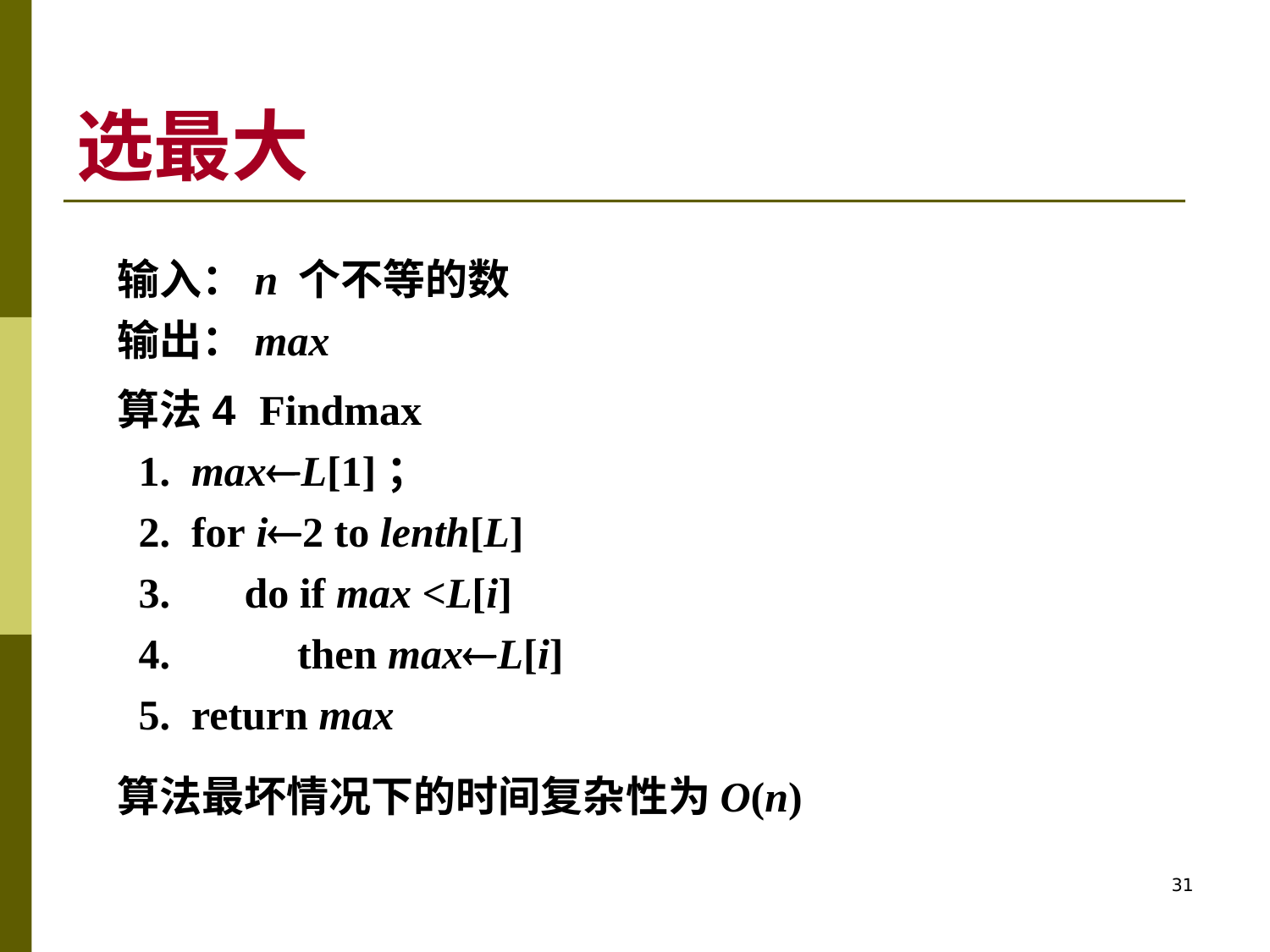

选最大
输入：n 个不等的数
输出：max
算法4  Findmax
  1.  max←L[1]；
  2.  for i←2 to lenth[L]
  3.       do if max <L[i]
  4.            then max←L[i]
  5.  return max
算法最坏情况下的时间复杂性为O(n)
31